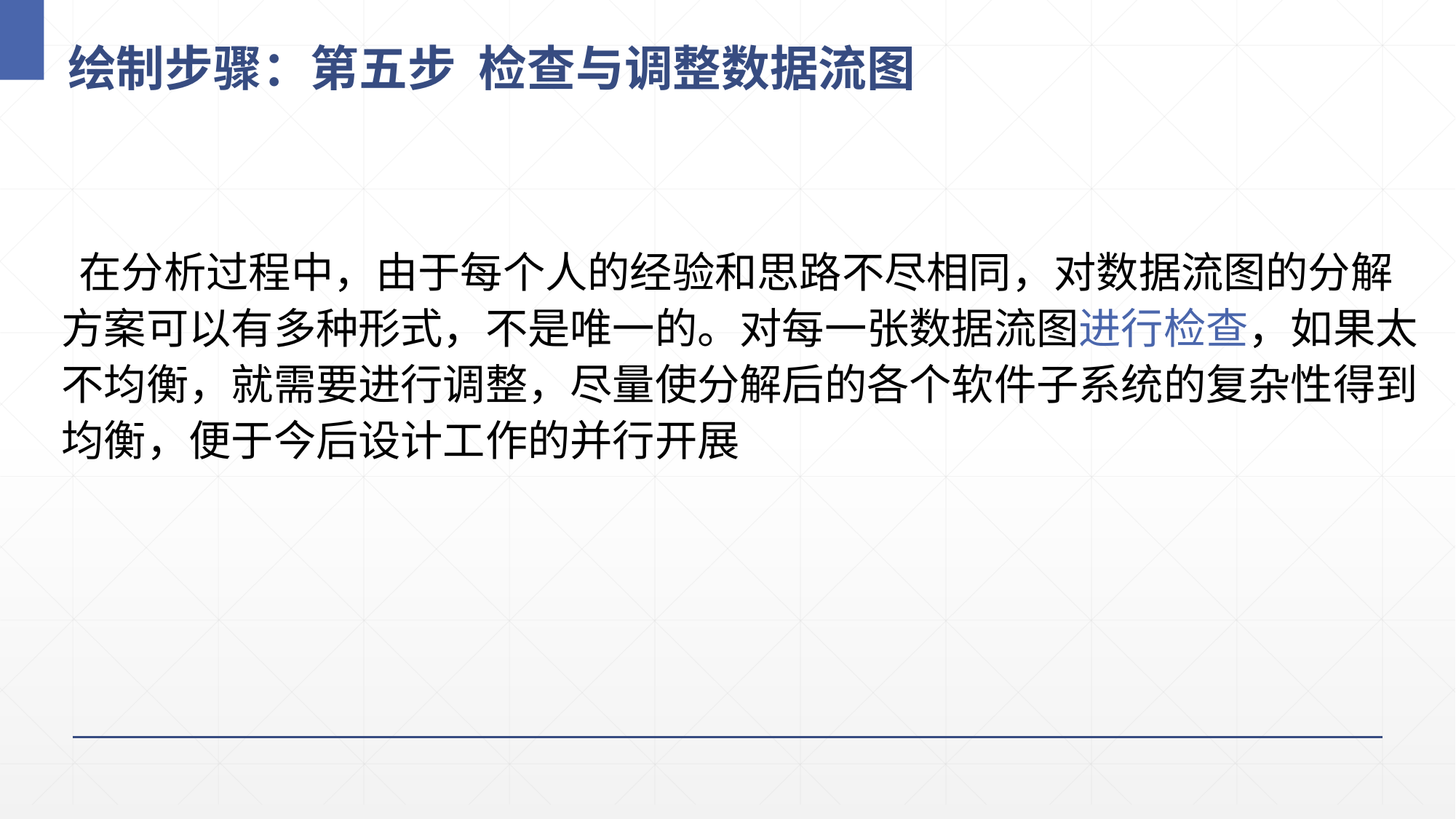

绘制步骤：第五步  检查与调整数据流图
     在分析过程中，由于每个人的经验和思路不尽相同，对数据流图的分解方案可以有多种形式，不是唯一的。对每一张数据流图进行检查，如果太不均衡，就需要进行调整，尽量使分解后的各个软件子系统的复杂性得到均衡，便于今后设计工作的并行开展